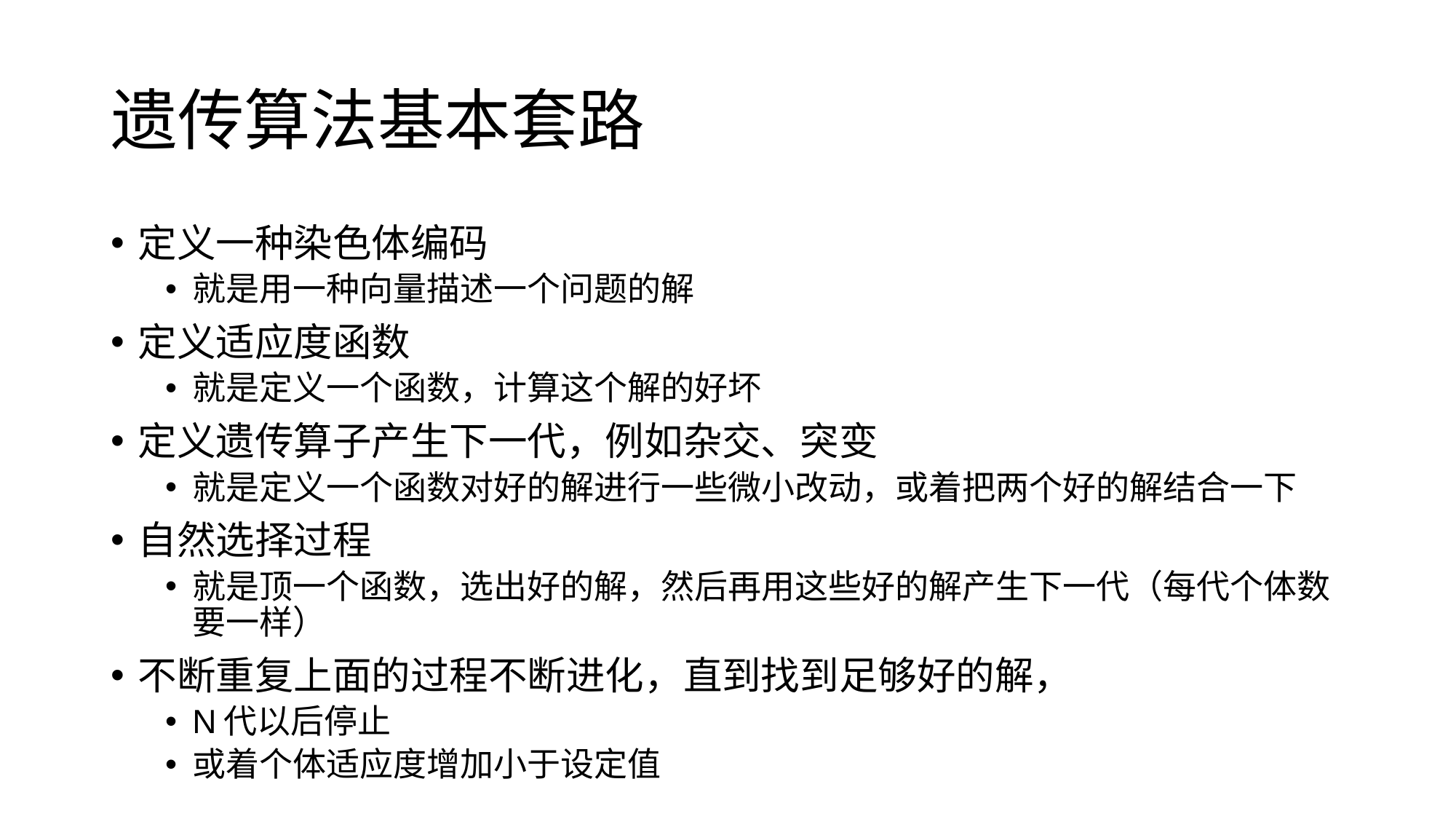

# 遗传算法基本套路
定义一种染色体编码
就是用一种向量描述一个问题的解
定义适应度函数
就是定义一个函数，计算这个解的好坏
定义遗传算子产生下一代，例如杂交、突变
就是定义一个函数对好的解进行一些微小改动，或着把两个好的解结合一下
自然选择过程
就是顶一个函数，选出好的解，然后再用这些好的解产生下一代（每代个体数要一样）
不断重复上面的过程不断进化，直到找到足够好的解，
N代以后停止
或着个体适应度增加小于设定值